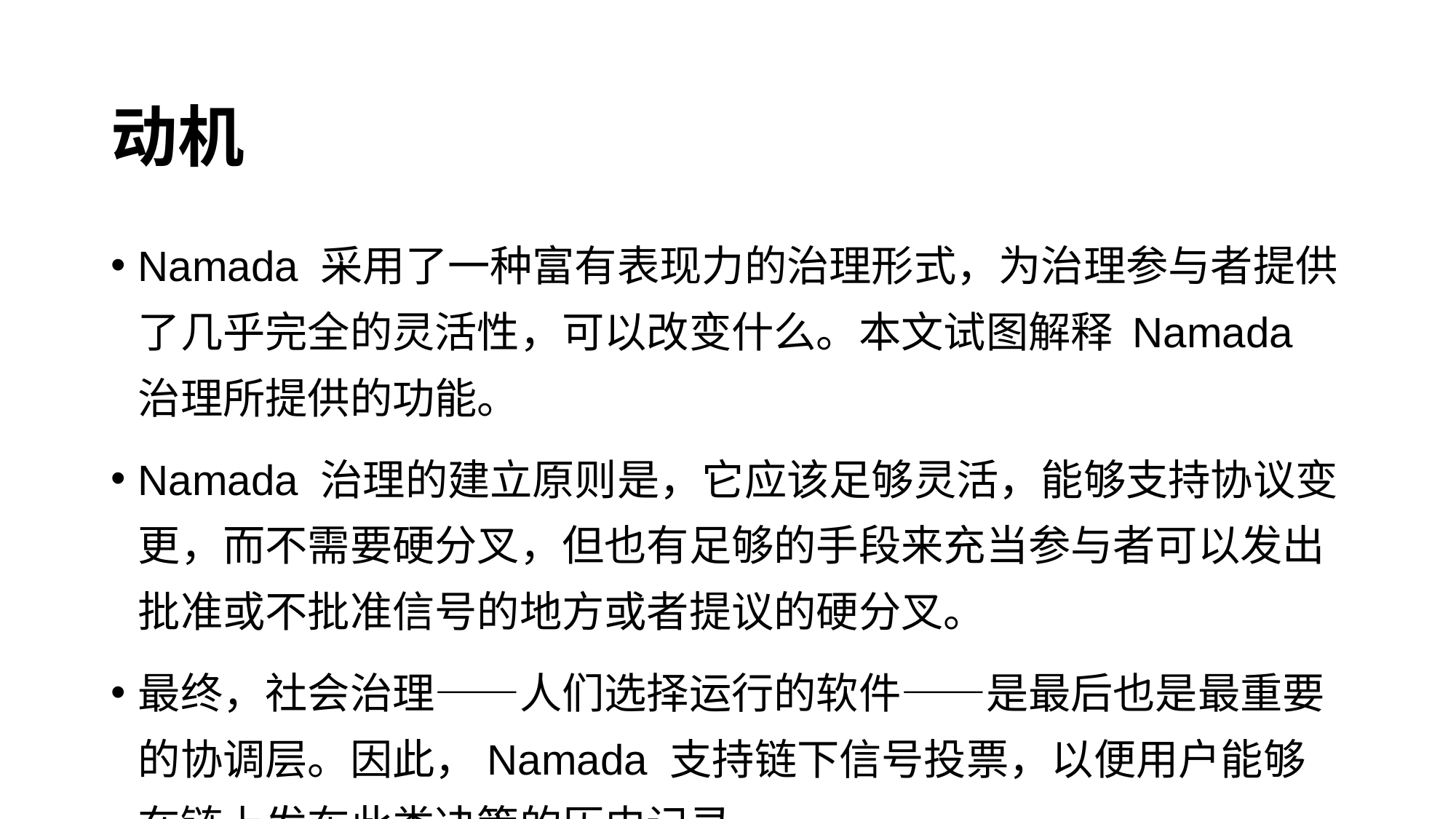

# 动机
Namada 采用了一种富有表现力的治理形式，为治理参与者提供了几乎完全的灵活性，可以改变什么。本文试图解释 Namada 治理所提供的功能。
Namada 治理的建立原则是，它应该足够灵活，能够支持协议变更，而不需要硬分叉，但也有足够的手段来充当参与者可以发出批准或不批准信号的地方或者提议的硬分叉。
最终，社会治理——人们选择运行的软件——是最后也是最重要的协调层。因此，Namada 支持链下信号投票，以便用户能够在链上发布此类决策的历史记录。